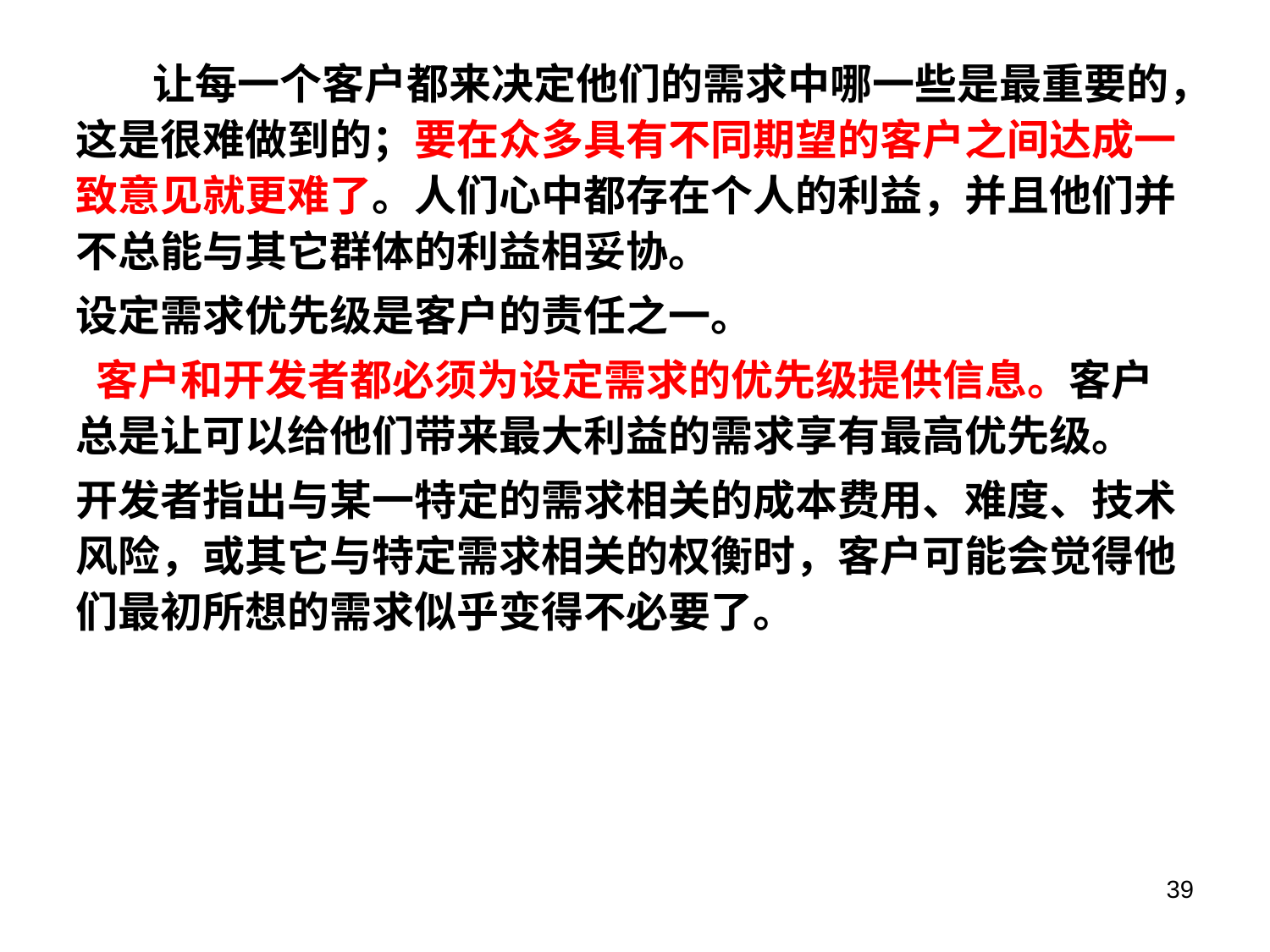

让每一个客户都来决定他们的需求中哪一些是最重要的，这是很难做到的；要在众多具有不同期望的客户之间达成一致意见就更难了。人们心中都存在个人的利益，并且他们并不总能与其它群体的利益相妥协。
设定需求优先级是客户的责任之一。
 客户和开发者都必须为设定需求的优先级提供信息。客户总是让可以给他们带来最大利益的需求享有最高优先级。
开发者指出与某一特定的需求相关的成本费用、难度、技术风险，或其它与特定需求相关的权衡时，客户可能会觉得他们最初所想的需求似乎变得不必要了。
39